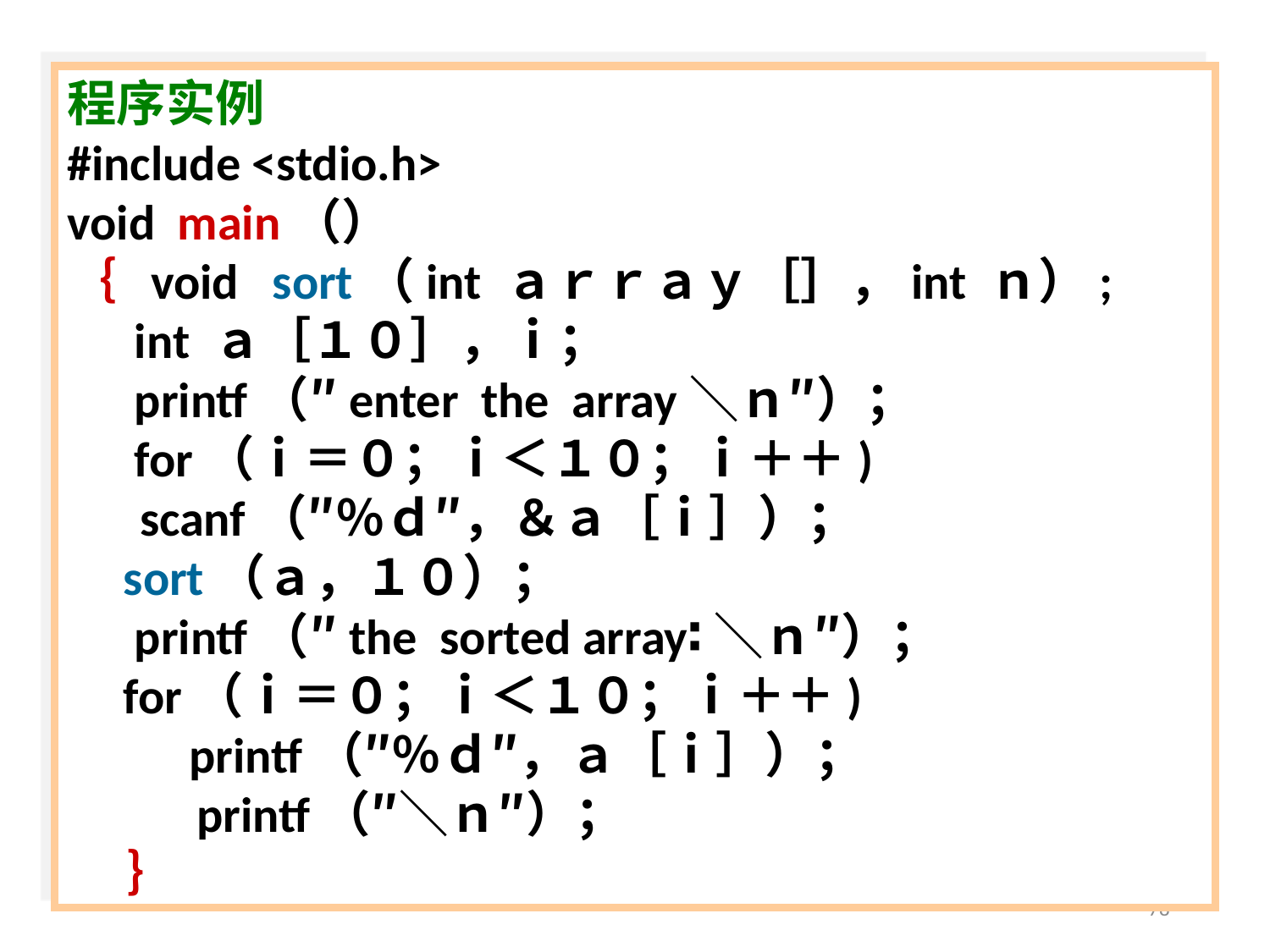

程序实例
#include <stdio.h>
void  main（）
｛  void   sort（int ａｒｒａｙ［］，int ｎ）;
      int ａ［１０］，ｉ；
      printf（″enter  the  array＼ｎ″）；
      for（ｉ＝０；ｉ＜１０；ｉ＋＋)
　 scanf（″％ｄ″，＆ａ［ｉ］）；
     sort（ａ，１０）；
      printf（″the  sorted array∶＼ｎ″）；
     for（ｉ＝０；ｉ＜１０；ｉ＋＋)
　　 printf（″％ｄ″，ａ［ｉ］）；
   　  printf（″＼ｎ″）；
　 ｝
78